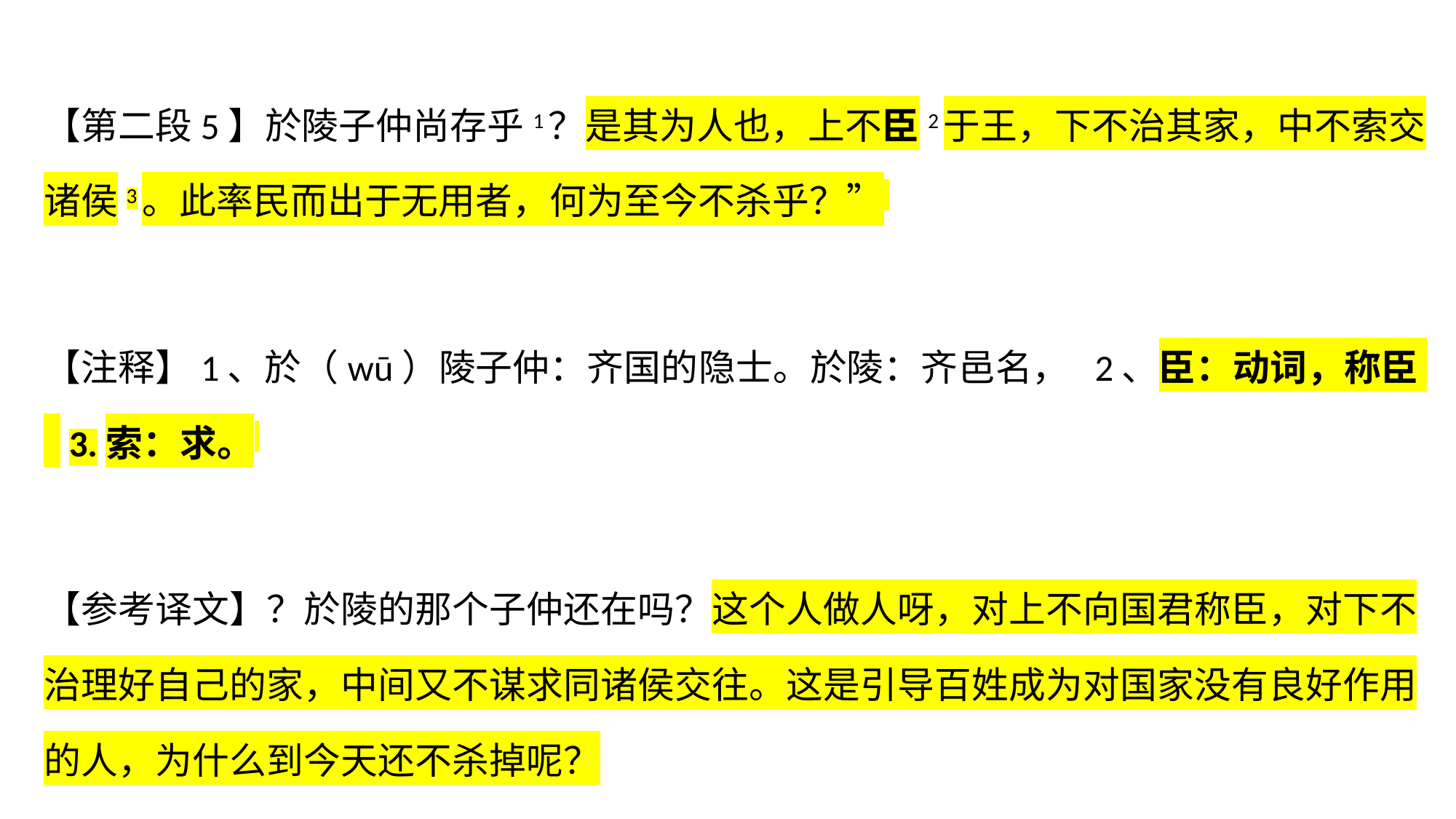

【第二段5】於陵子仲尚存乎1？是其为人也，上不臣2于王，下不治其家，中不索交诸侯3。此率民而出于无用者，何为至今不杀乎？”

【注释】1、於（wū）陵子仲：齐国的隐士。於陵：齐邑名，  2、臣：动词，称臣    3.索：求。

【参考译文】？於陵的那个子仲还在吗？这个人做人呀，对上不向国君称臣，对下不治理好自己的家，中间又不谋求同诸侯交往。这是引导百姓成为对国家没有良好作用的人，为什么到今天还不杀掉呢？